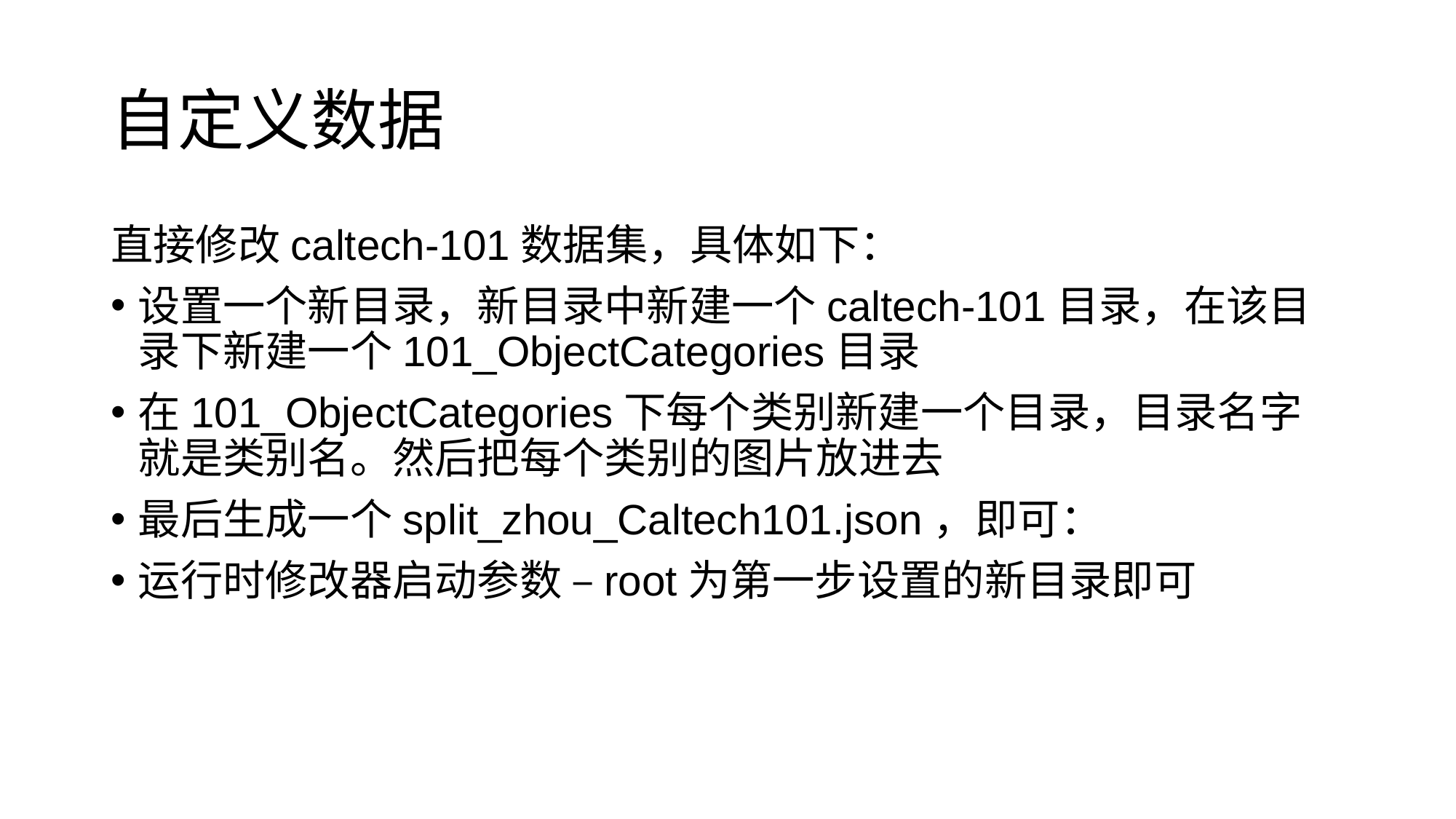

# 自定义数据
直接修改caltech-101数据集，具体如下：
设置一个新目录，新目录中新建一个caltech-101目录，在该目录下新建一个101_ObjectCategories目录
在101_ObjectCategories下每个类别新建一个目录，目录名字就是类别名。然后把每个类别的图片放进去
最后生成一个split_zhou_Caltech101.json，即可：
运行时修改器启动参数 –root为第一步设置的新目录即可